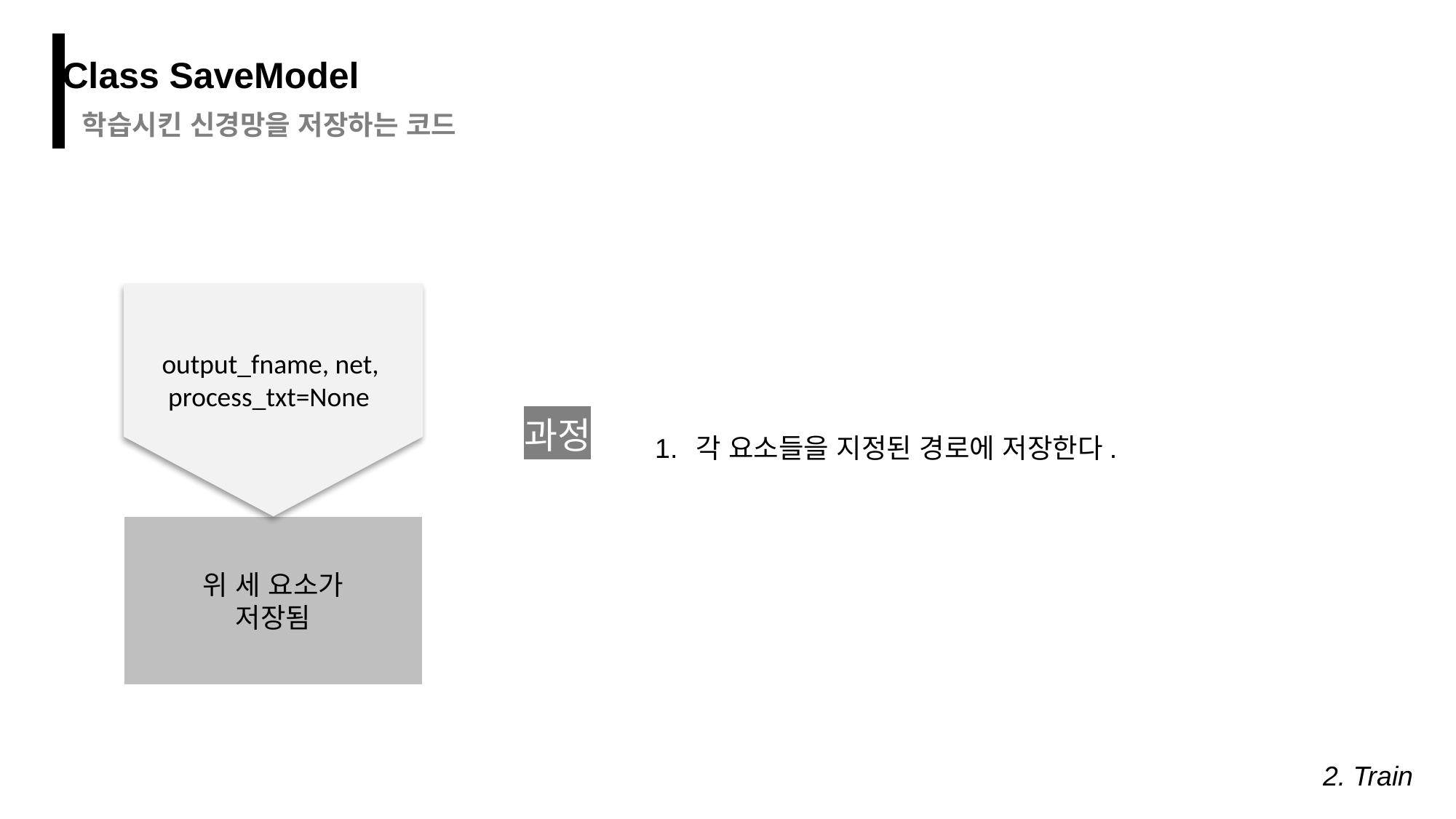

Class SaveModel
학습시킨 신경망을 저장하는 코드

위 세 요소가 저장됨
output_fname, net,
 process_txt=None
과정
각 요소들을 지정된 경로에 저장한다.
2. Train